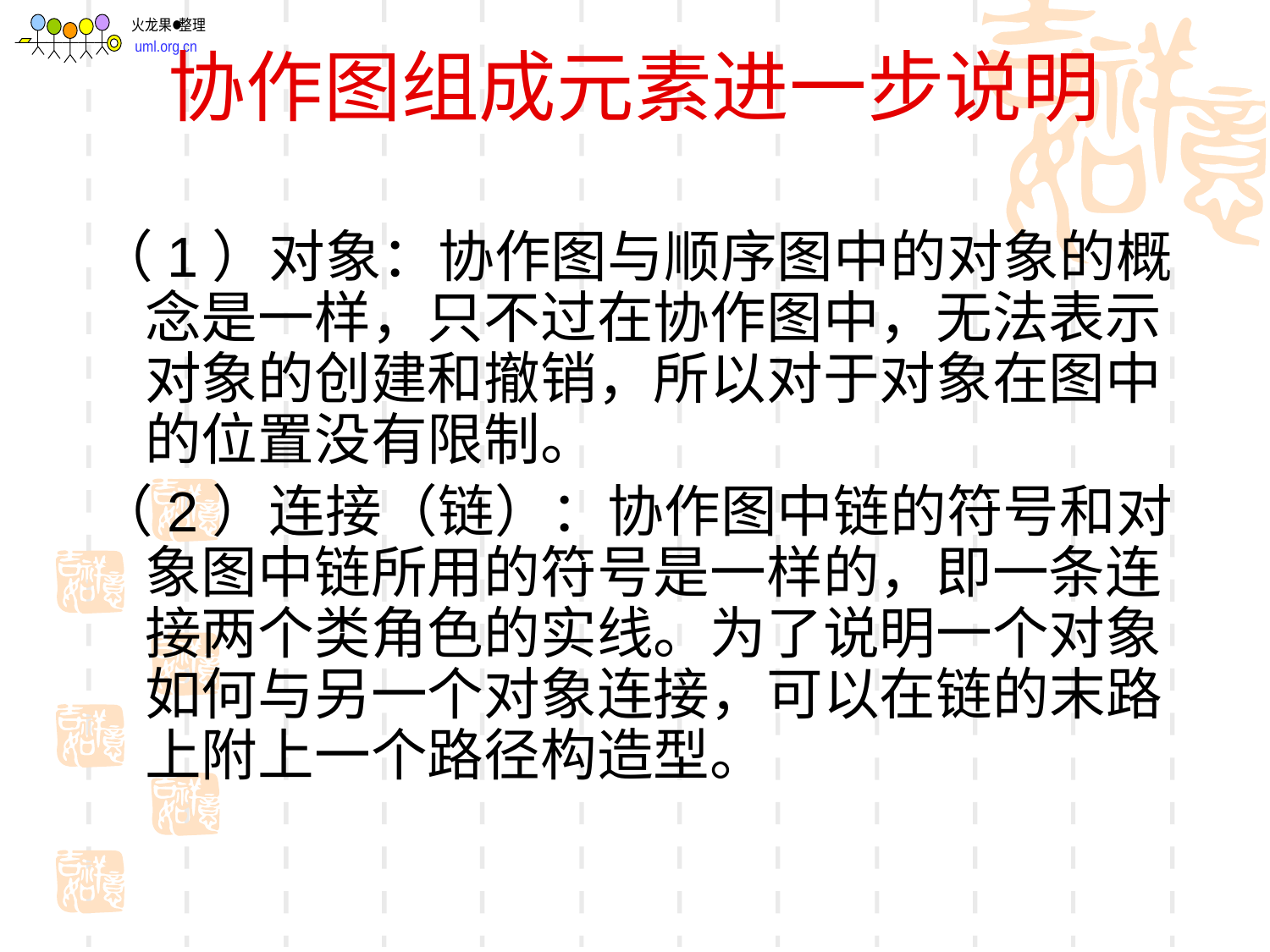

# 协作图组成元素进一步说明
（1）对象：协作图与顺序图中的对象的概念是一样，只不过在协作图中，无法表示对象的创建和撤销，所以对于对象在图中的位置没有限制。
（2）连接（链）：协作图中链的符号和对象图中链所用的符号是一样的，即一条连接两个类角色的实线。为了说明一个对象如何与另一个对象连接，可以在链的末路上附上一个路径构造型。